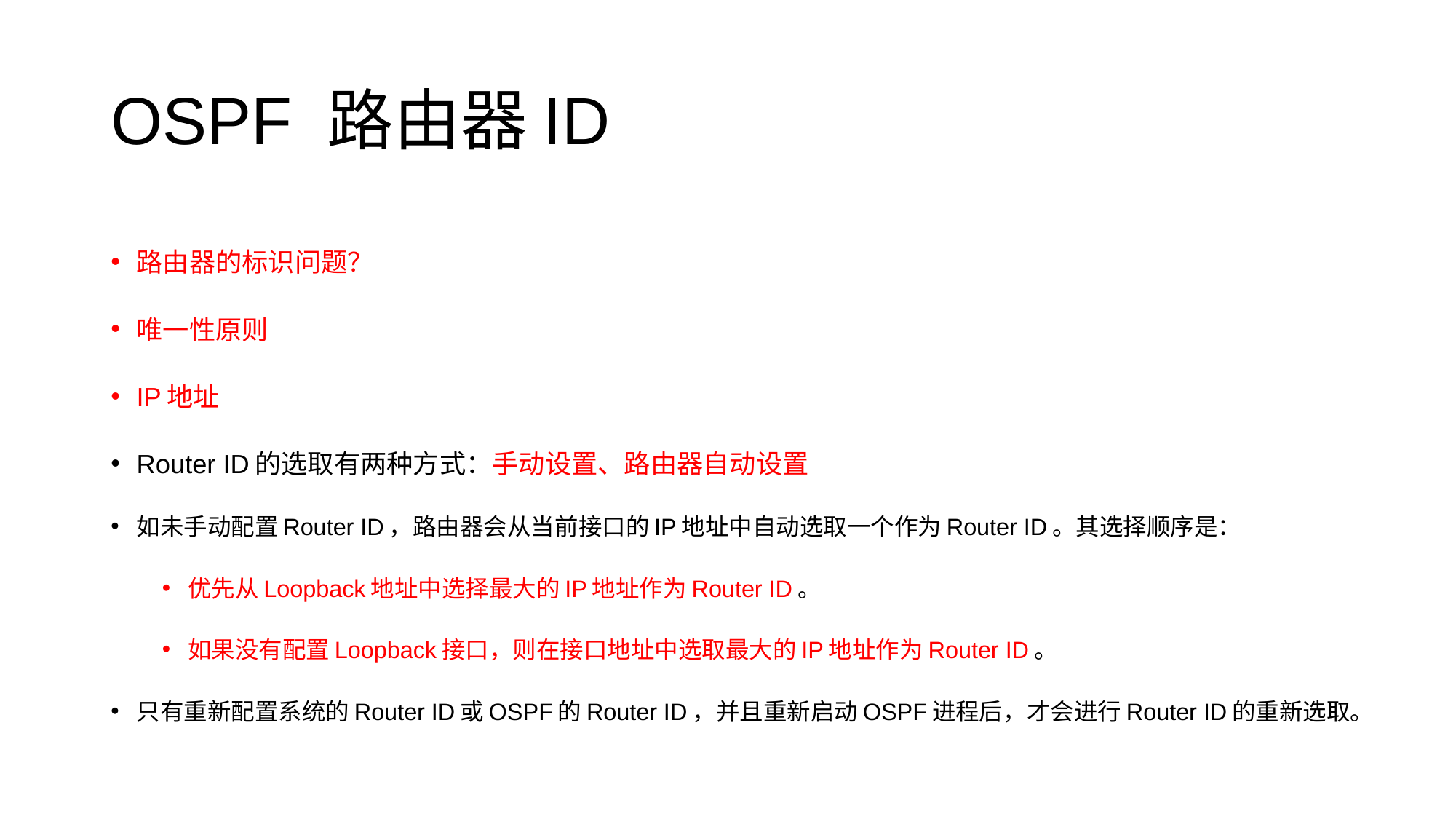

# OSPF 路由器ID
路由器的标识问题？
唯一性原则
IP地址
Router ID的选取有两种方式：手动设置、路由器自动设置
如未手动配置Router ID，路由器会从当前接口的IP地址中自动选取一个作为Router ID。其选择顺序是：
优先从Loopback地址中选择最大的IP地址作为Router ID。
如果没有配置Loopback接口，则在接口地址中选取最大的IP地址作为Router ID。
只有重新配置系统的Router ID或OSPF的Router ID，并且重新启动OSPF进程后，才会进行Router ID的重新选取。